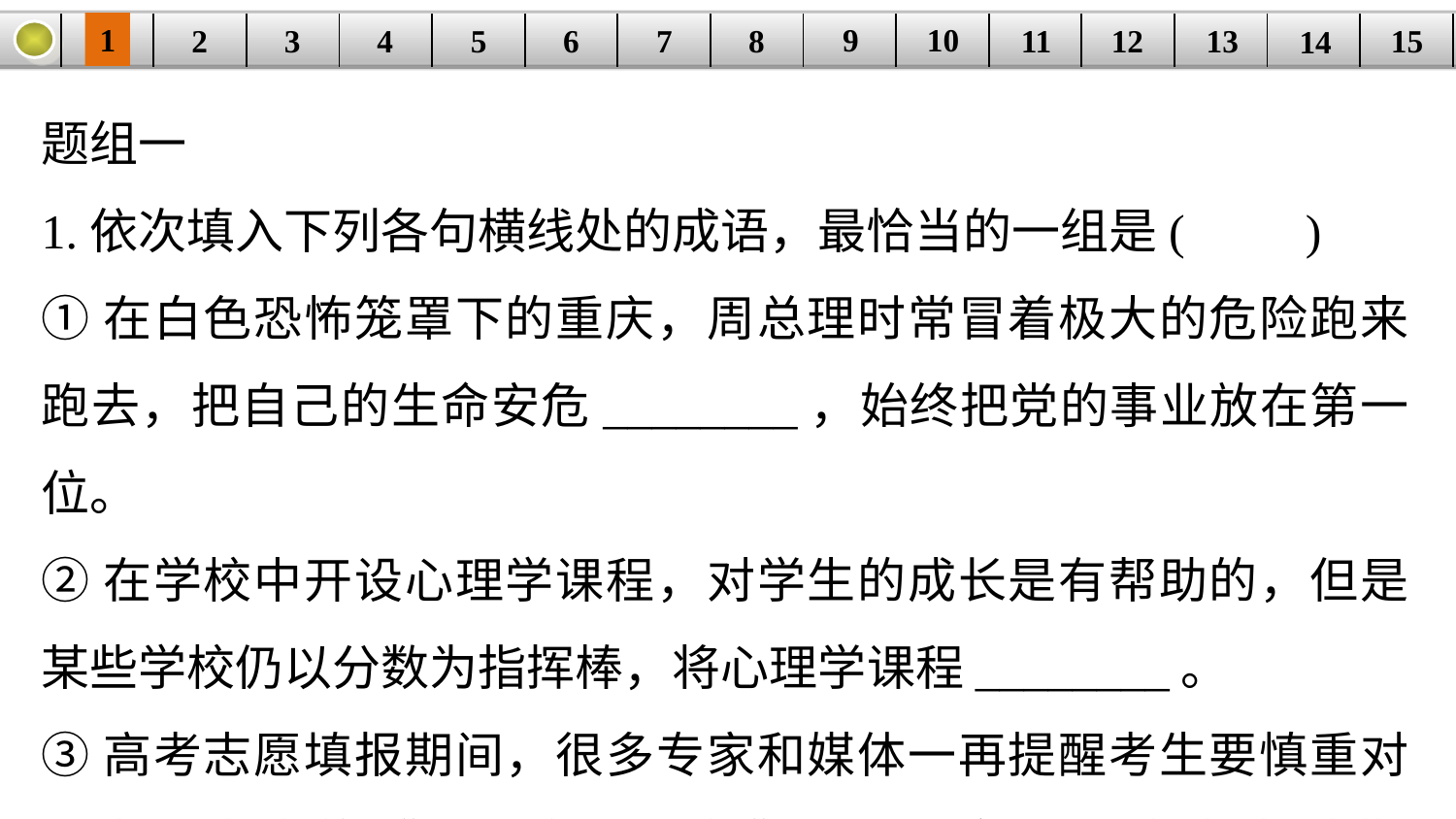

9
10
1
3
4
5
6
8
11
2
12
15
|  |  |  |  |  |  |  |  |  |  |  |  |  |  |  |
| --- | --- | --- | --- | --- | --- | --- | --- | --- | --- | --- | --- | --- | --- | --- |
7
13
14

题组一
1.依次填入下列各句横线处的成语，最恰当的一组是(　　)
①在白色恐怖笼罩下的重庆，周总理时常冒着极大的危险跑来跑去，把自己的生命安危________，始终把党的事业放在第一位。
②在学校中开设心理学课程，对学生的成长是有帮助的，但是某些学校仍以分数为指挥棒，将心理学课程________。
③高考志愿填报期间，很多专家和媒体一再提醒考生要慎重对待志愿表中的“服从专业调剂”，但仍然有很多考生对此________。